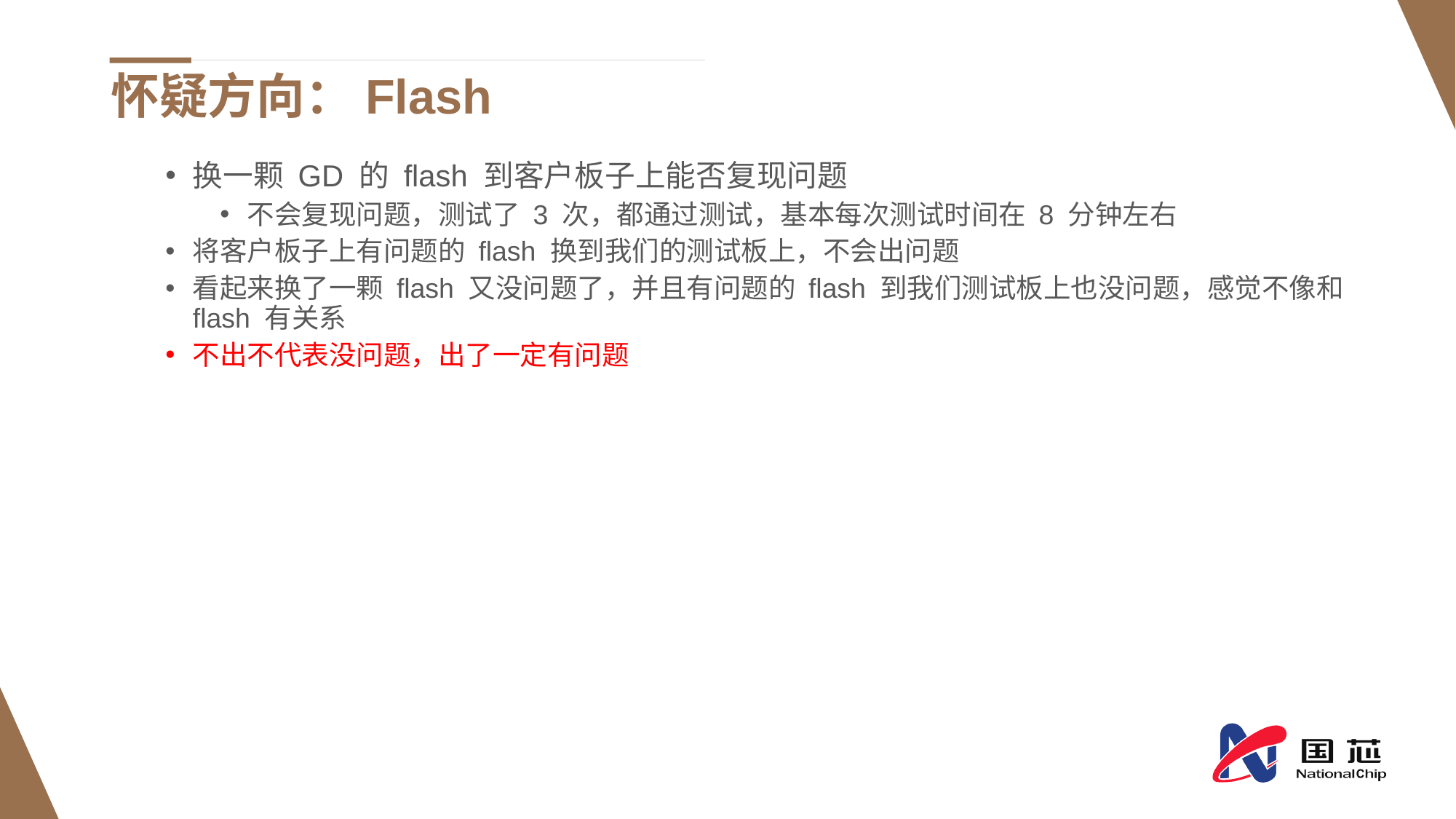

# 怀疑方向：Flash
换一颗 GD 的 flash 到客户板子上能否复现问题
不会复现问题，测试了 3 次，都通过测试，基本每次测试时间在 8 分钟左右
将客户板子上有问题的 flash 换到我们的测试板上，不会出问题
看起来换了一颗 flash 又没问题了，并且有问题的 flash 到我们测试板上也没问题，感觉不像和 flash 有关系
不出不代表没问题，出了一定有问题